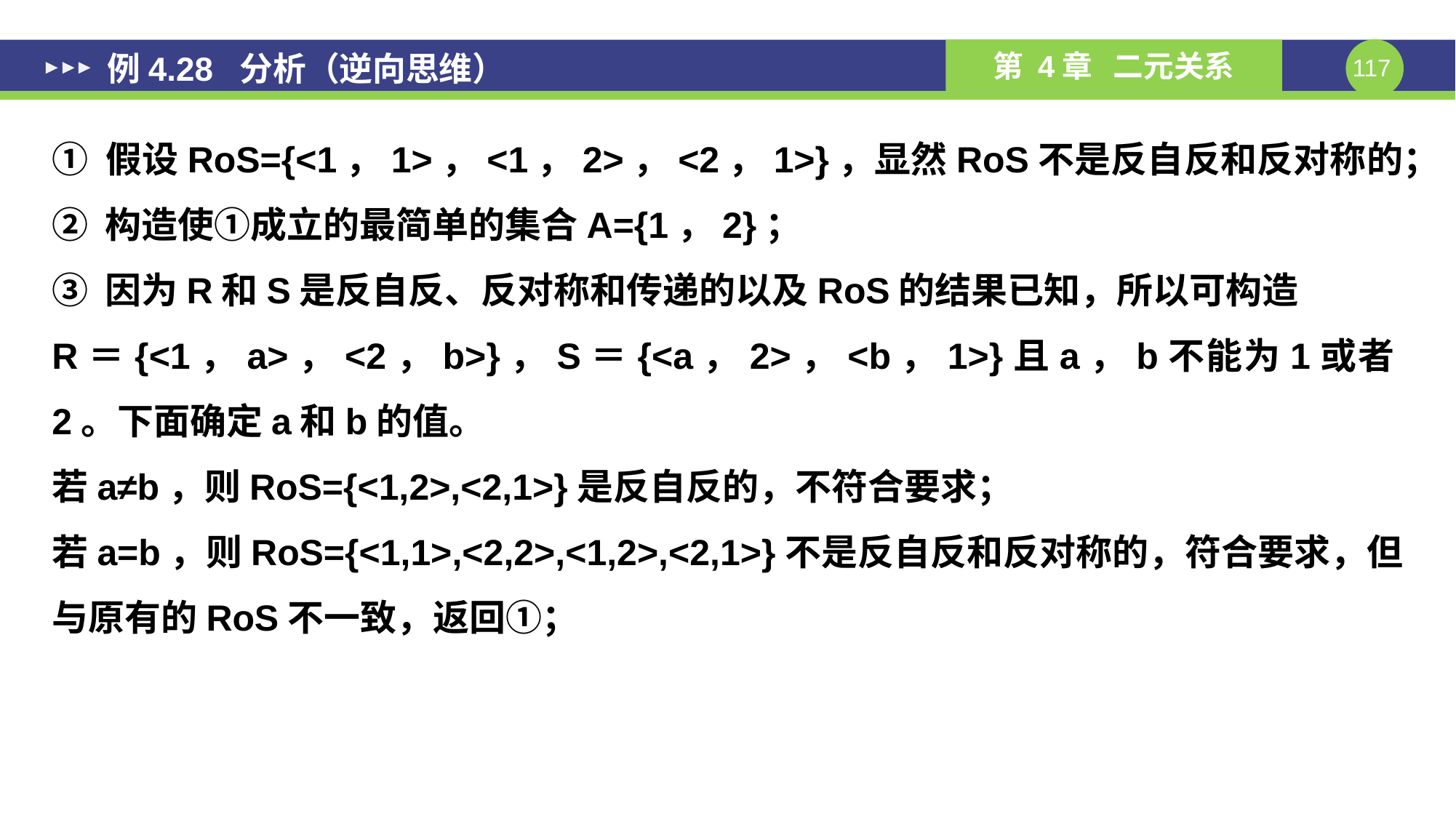

# 例4.28  分析（逆向思维）
① 假设RoS={<1，1>，<1，2>，<2，1>}，显然RoS不是反自反和反对称的；
② 构造使①成立的最简单的集合A={1，2}；
③ 因为R和S是反自反、反对称和传递的以及RoS的结果已知，所以可构造
R＝{<1，a>，<2，b>}，S＝{<a，2>，<b，1>}且a，b不能为1或者2。下面确定a和b的值。
若a≠b，则RoS={<1,2>,<2,1>}是反自反的，不符合要求；
若a=b，则RoS={<1,1>,<2,2>,<1,2>,<2,1>}不是反自反和反对称的，符合要求，但与原有的RoS不一致，返回①；